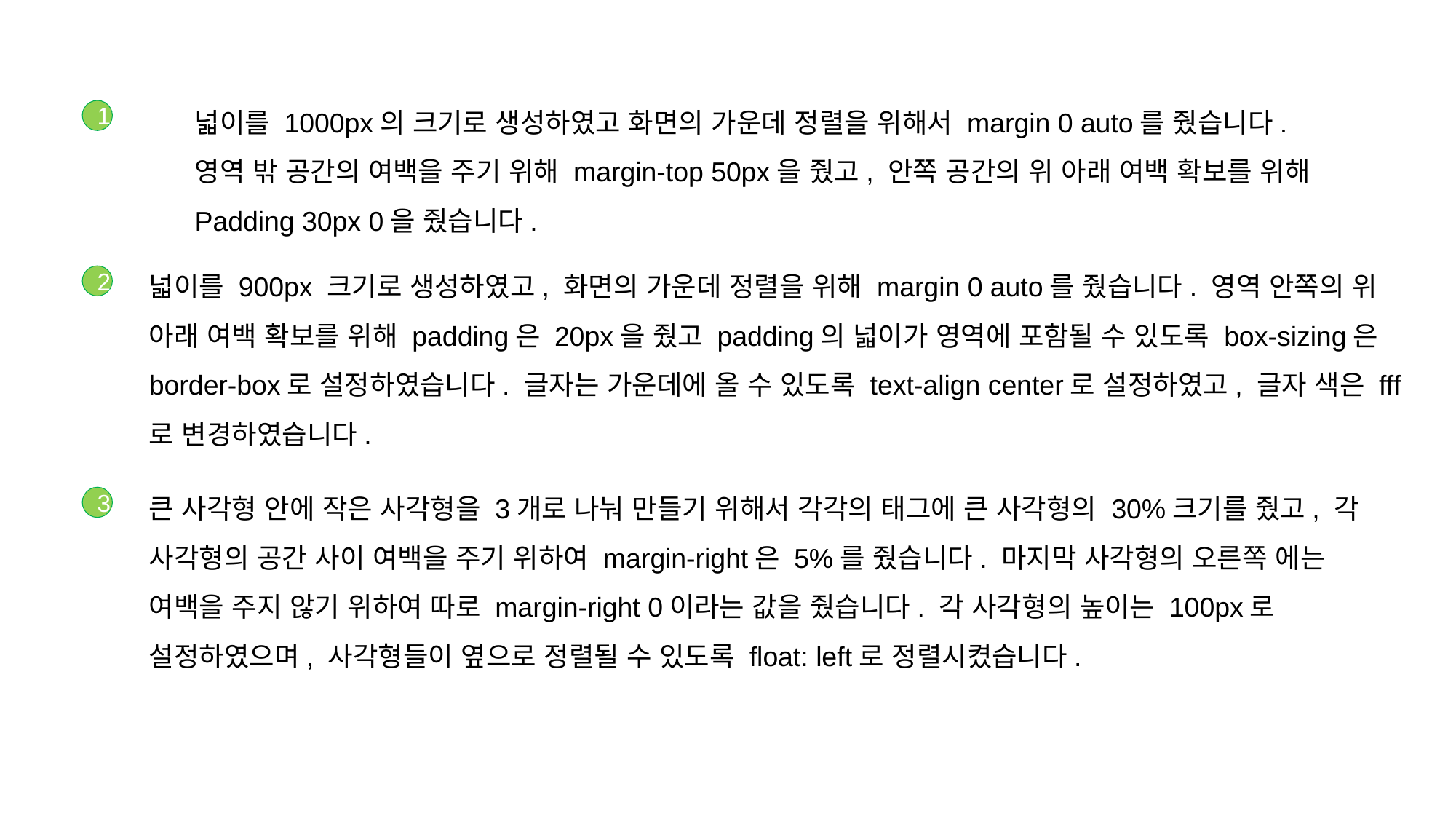

넓이를 1000px의 크기로 생성하였고 화면의 가운데 정렬을 위해서 margin 0 auto를 줬습니다.
영역 밖 공간의 여백을 주기 위해 margin-top 50px을 줬고, 안쪽 공간의 위 아래 여백 확보를 위해
Padding 30px 0을 줬습니다.
1
넓이를 900px 크기로 생성하였고, 화면의 가운데 정렬을 위해 margin 0 auto를 줬습니다. 영역 안쪽의 위 아래 여백 확보를 위해 padding은 20px을 줬고 padding의 넓이가 영역에 포함될 수 있도록 box-sizing은 border-box로 설정하였습니다. 글자는 가운데에 올 수 있도록 text-align center로 설정하였고, 글자 색은 fff로 변경하였습니다.
2
큰 사각형 안에 작은 사각형을 3개로 나눠 만들기 위해서 각각의 태그에 큰 사각형의 30%크기를 줬고, 각 사각형의 공간 사이 여백을 주기 위하여 margin-right은 5%를 줬습니다. 마지막 사각형의 오른쪽 에는 여백을 주지 않기 위하여 따로 margin-right 0이라는 값을 줬습니다. 각 사각형의 높이는 100px로 설정하였으며, 사각형들이 옆으로 정렬될 수 있도록 float: left로 정렬시켰습니다.
3